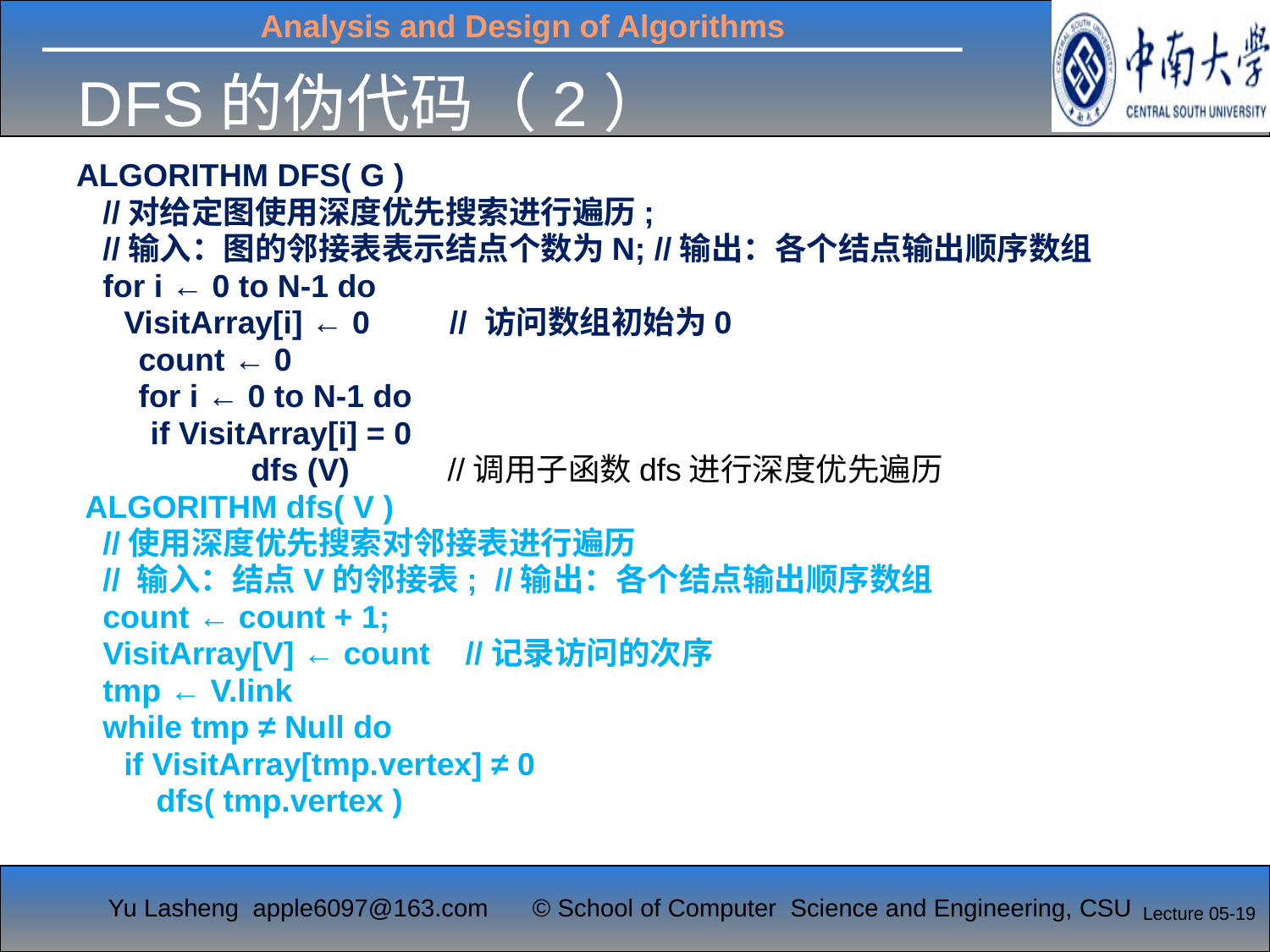

# DFS的伪代码（2）
ALGORITHM DFS( G )
   //对给定图使用深度优先搜索进行遍历;
   //输入：图的邻接表表示结点个数为N; //输出：各个结点输出顺序数组
   for i ← 0 to N-1 do
   	VisitArray[i] ← 0         // 访问数组初始为0
       count ← 0
       for i ← 0 to N-1 do
   	   if VisitArray[i] = 0
   		dfs (V)           //调用子函数dfs进行深度优先遍历
 ALGORITHM dfs( V )
   //使用深度优先搜索对邻接表进行遍历
   // 输入：结点V的邻接表;  //输出：各个结点输出顺序数组
   count ← count + 1;
   VisitArray[V] ← count    //记录访问的次序
   tmp ← V.link
   while tmp ≠ Null do
   	if VisitArray[tmp.vertex] ≠ 0
         dfs( tmp.vertex )
Lecture 05-19